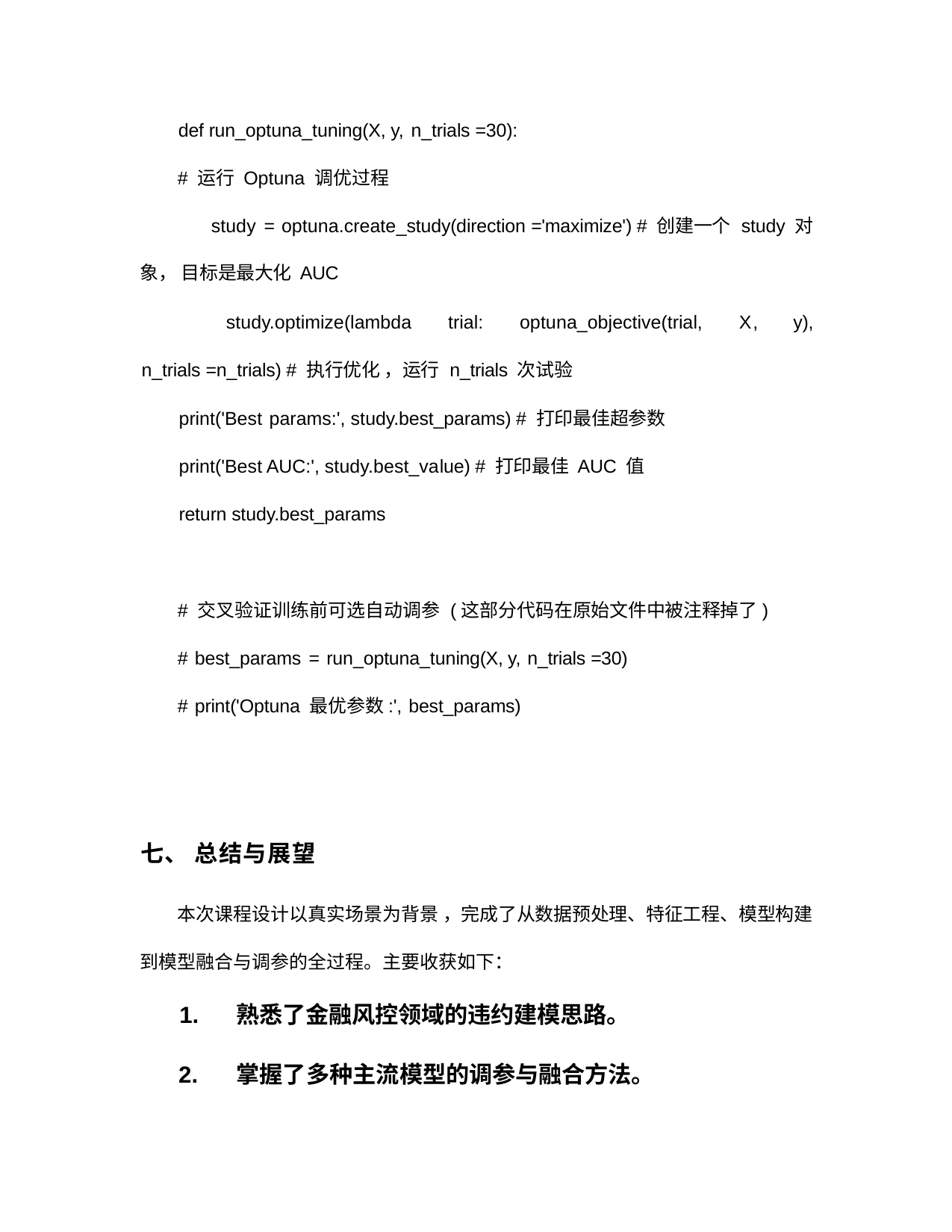

def run_optuna_tuning(X, y, n_trials =30):
# 运行 Optuna 调优过程
study = optuna.create_study(direction ='maximize') # 创建一个 study 对

象， 目标是最大化 AUC

study.optimize(lambda       trial:       optuna_objective(trial,       X,       y),
n_trials =n_trials) # 执行优化 ，运行 n_trials 次试验
print('Best params:', study.best_params) # 打印最佳超参数
print('Best AUC:', study.best_value) # 打印最佳 AUC 值
return study.best_params

# 交叉验证训练前可选自动调参 (这部分代码在原始文件中被注释掉了)
# best_params = run_optuna_tuning(X, y, n_trials =30)
# print('Optuna 最优参数:', best_params)

七、 总结与展望
本次课程设计以真实场景为背景 ，完成了从数据预处理、特征工程、模型构建 到模型融合与调参的全过程。主要收获如下：
1.     熟悉了金融风控领域的违约建模思路。

2.     掌握了多种主流模型的调参与融合方法。